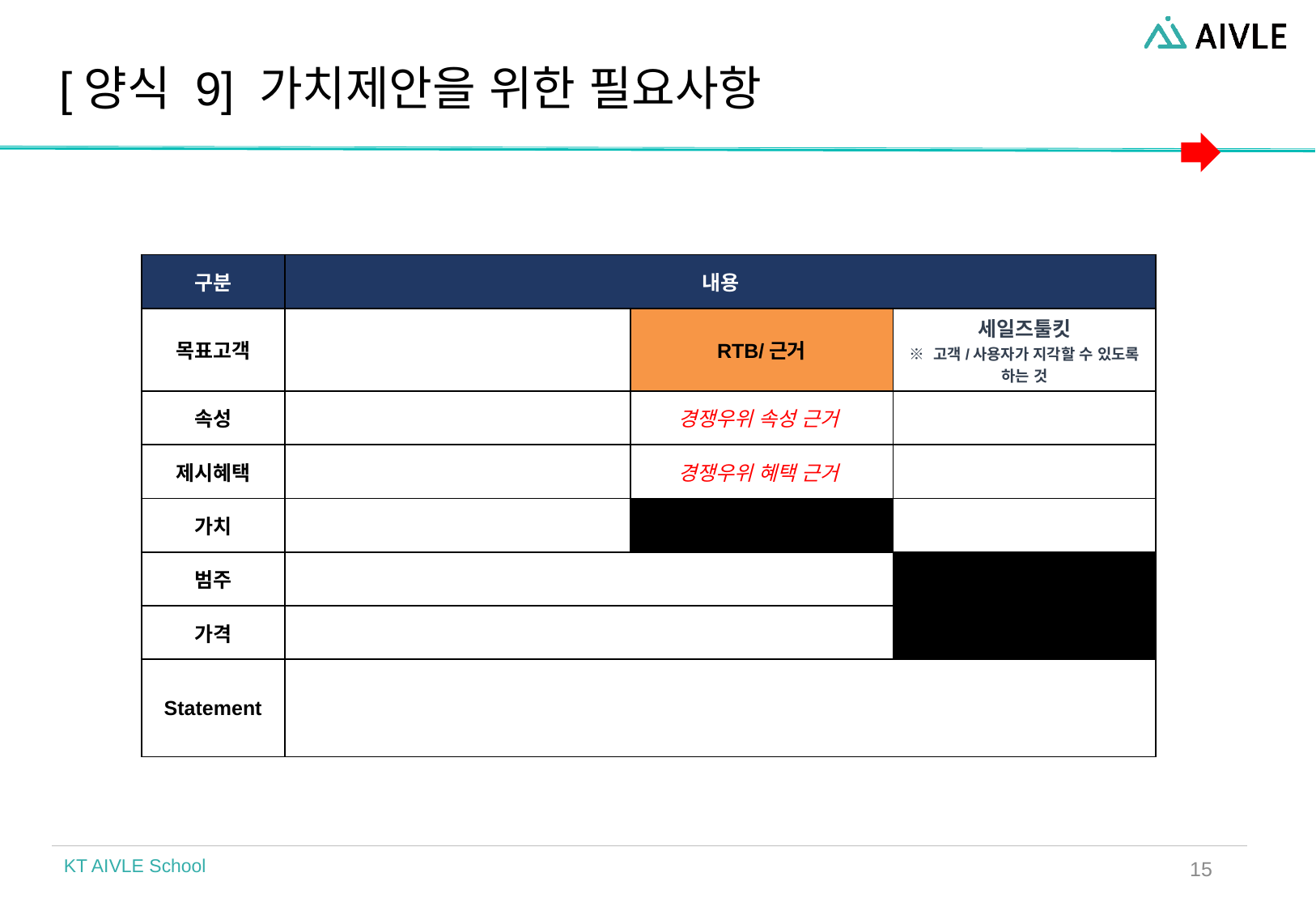

# [양식 9] 가치제안을 위한 필요사항

| 구분 | 내용 |  |  |
| --- | --- | --- | --- |
| 목표고객 |  | RTB/근거 | 세일즈툴킷 ※ 고객/사용자가 지각할 수 있도록 하는 것 |
| 속성 |  | 경쟁우위 속성 근거 |  |
| 제시혜택 |  | 경쟁우위 혜택 근거 |  |
| 가치 |  |  |  |
| 범주 |  |  |  |
| 가격 |  |  |  |
| Statement |  |  |  |